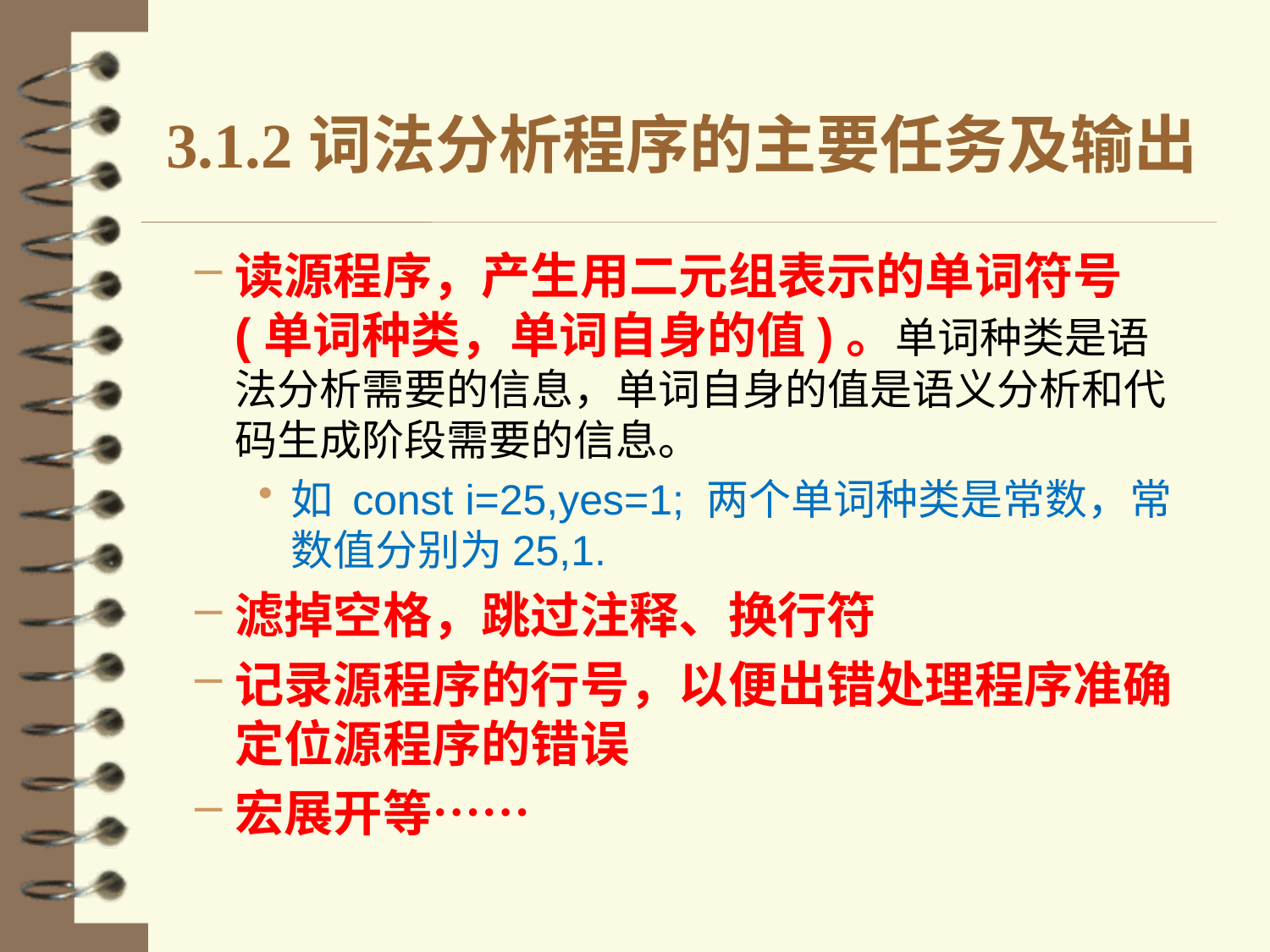

# 3.1.2词法分析程序的主要任务及输出
读源程序，产生用二元组表示的单词符号(单词种类，单词自身的值)。单词种类是语法分析需要的信息，单词自身的值是语义分析和代码生成阶段需要的信息。
如 const i=25,yes=1; 两个单词种类是常数，常数值分别为25,1.
滤掉空格，跳过注释、换行符
记录源程序的行号，以便出错处理程序准确定位源程序的错误
宏展开等……